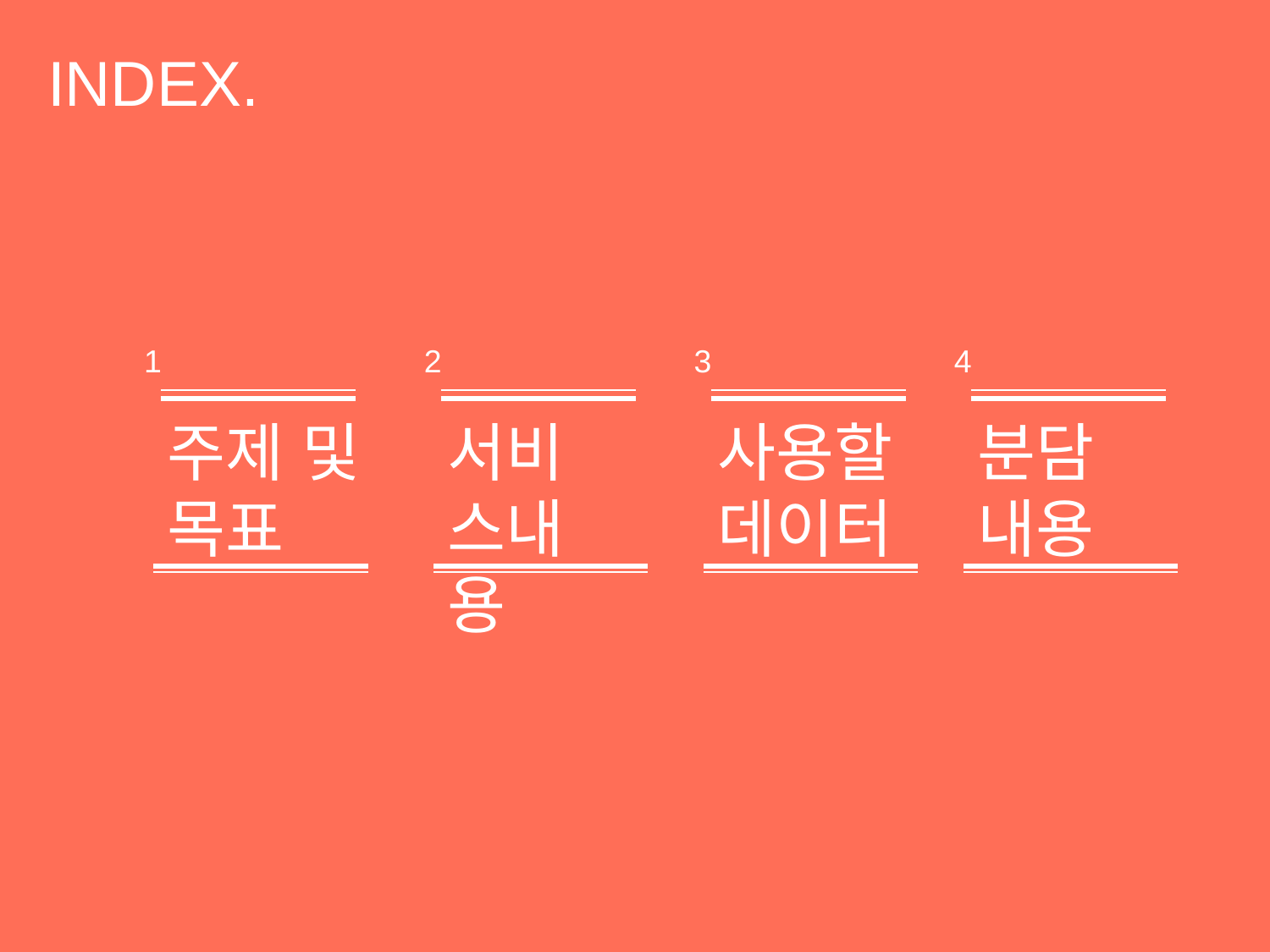

INDEX.
1
2
3
4
주제 및 목표
서비스내용
사용할
데이터
분담
내용